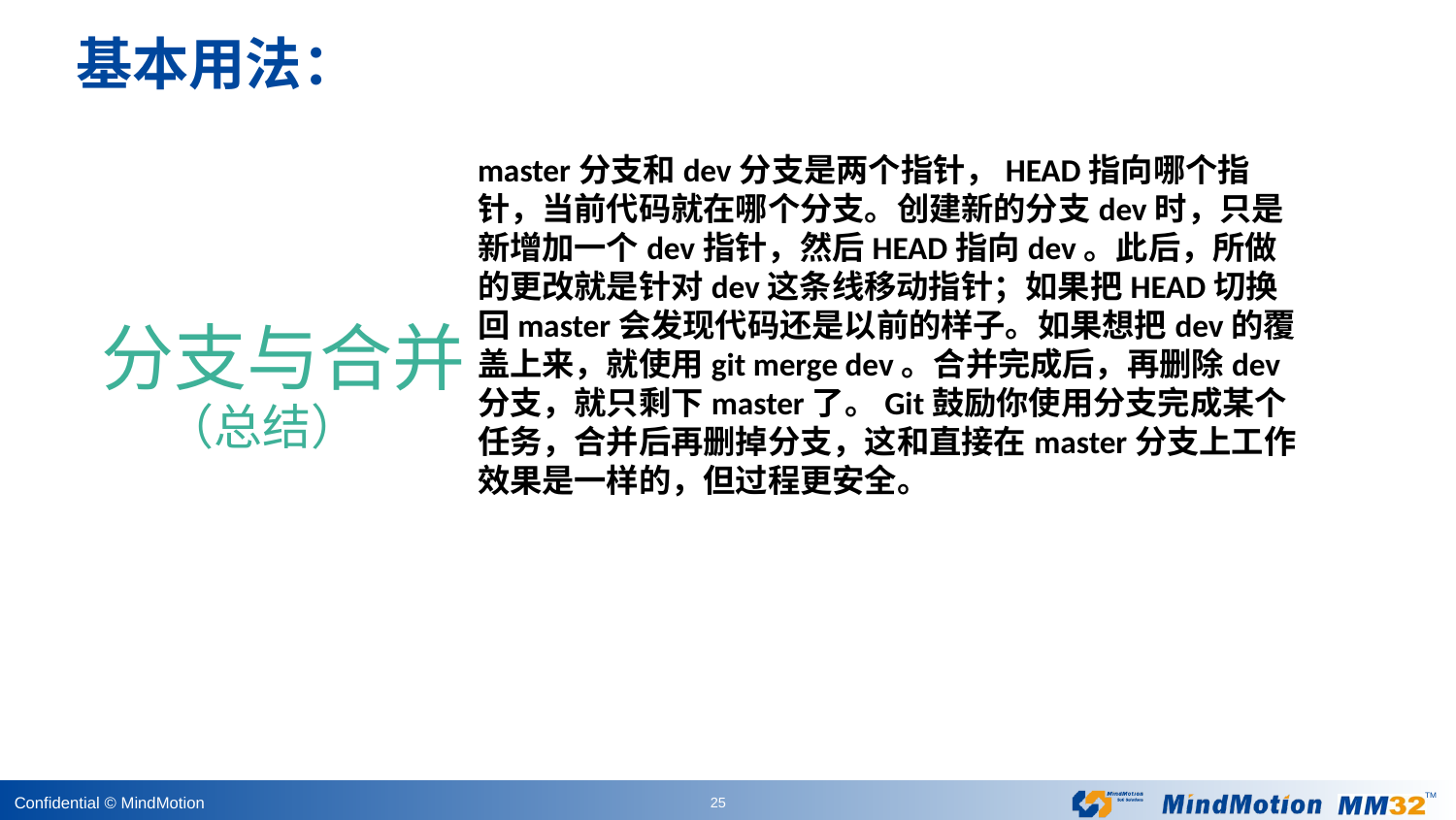

# 基本用法：
master分支和dev分支是两个指针，HEAD指向哪个指针，当前代码就在哪个分支。创建新的分支dev时，只是新增加一个dev指针，然后HEAD指向dev。此后，所做的更改就是针对dev这条线移动指针；如果把HEAD切换回master会发现代码还是以前的样子。如果想把dev的覆盖上来，就使用git merge dev。合并完成后，再删除dev分支，就只剩下master了。Git鼓励你使用分支完成某个任务，合并后再删掉分支，这和直接在master分支上工作效果是一样的，但过程更安全。
 分支与合并
（总结）
25